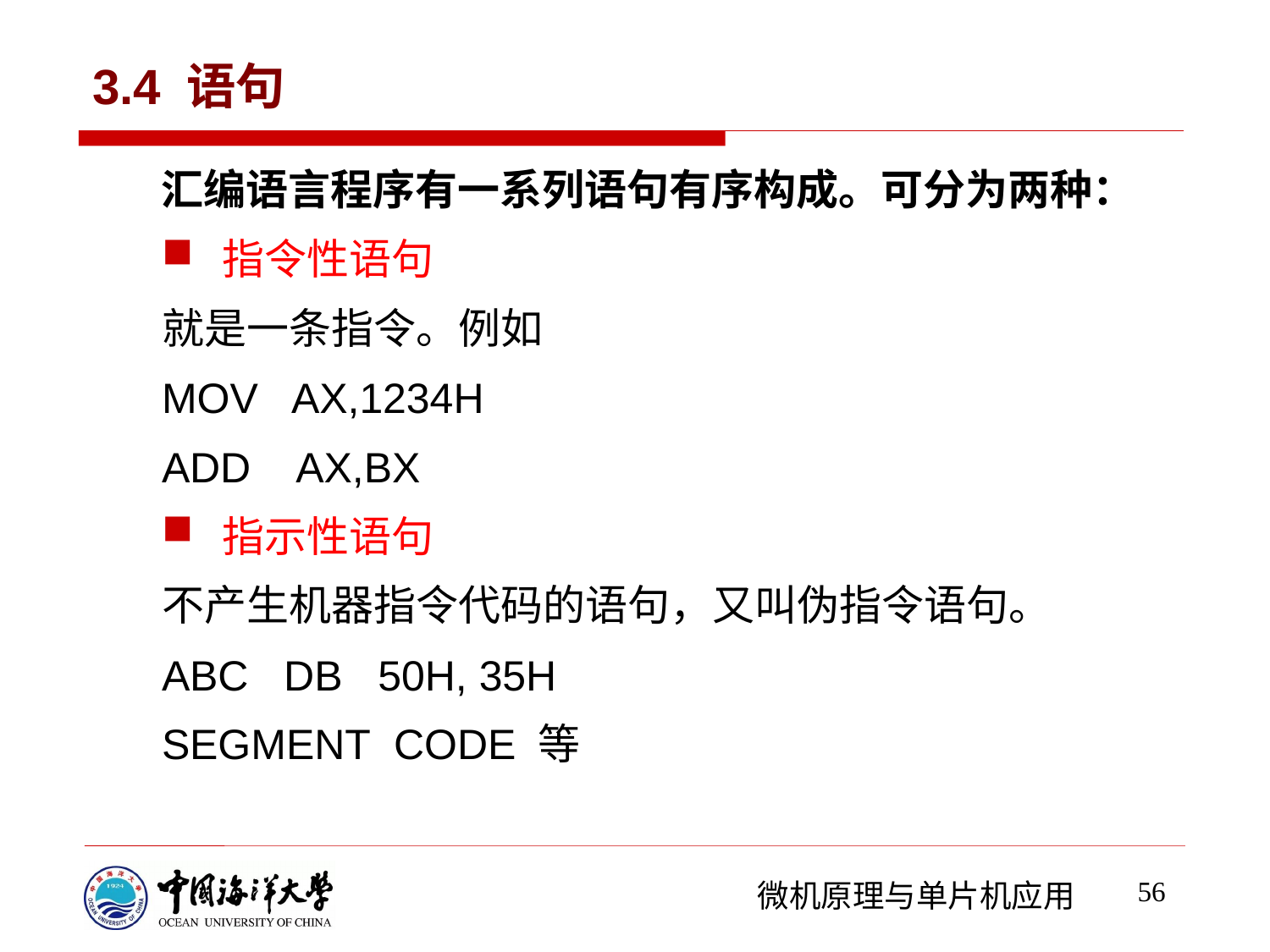

# 3.4 语句
汇编语言程序有一系列语句有序构成。可分为两种：
指令性语句
就是一条指令。例如
MOV   AX,1234H
ADD    AX,BX
指示性语句
不产生机器指令代码的语句，又叫伪指令语句。
ABC   DB   50H, 35H
SEGMENT  CODE 等

56